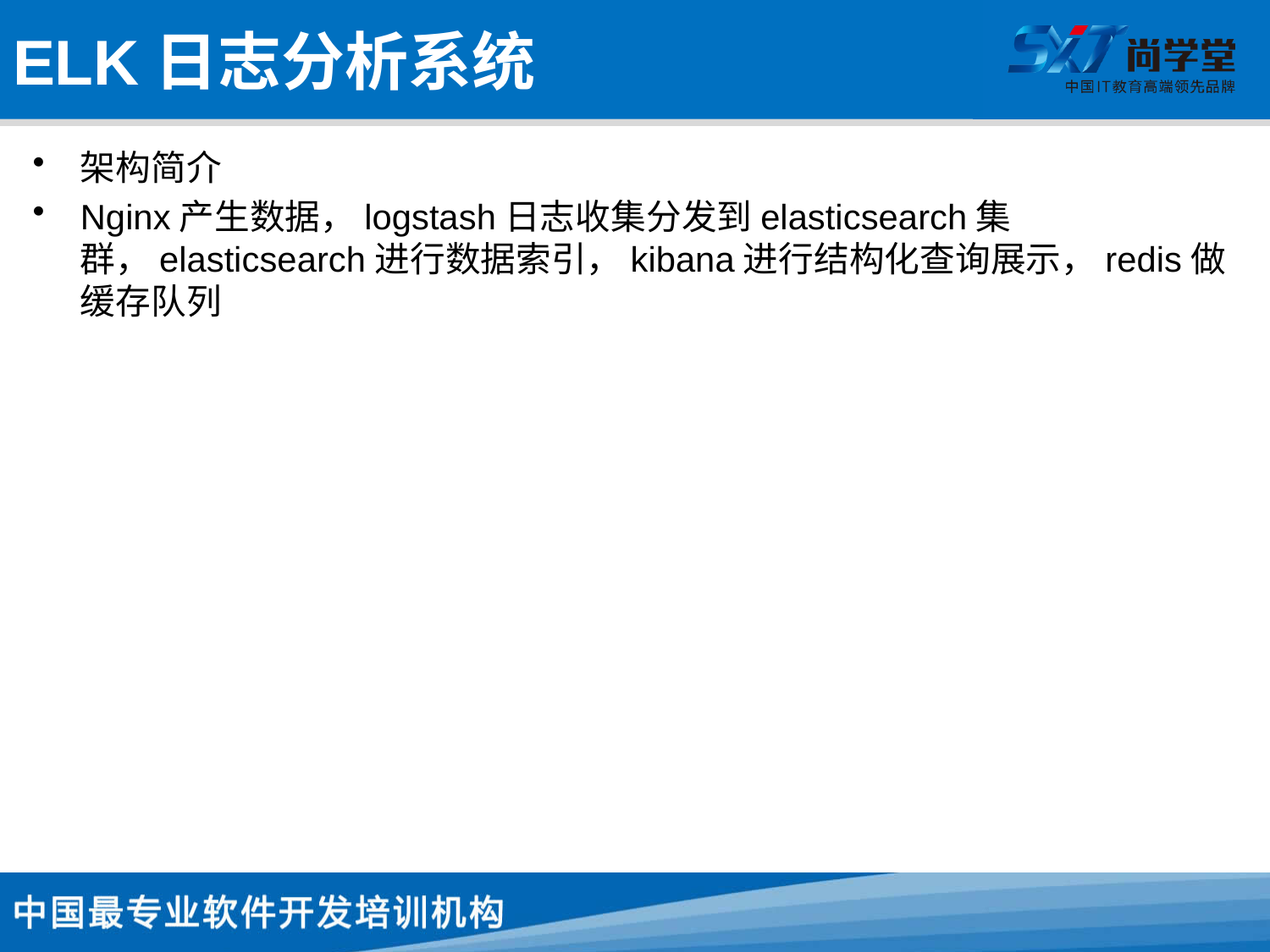

# ELK日志分析系统
架构简介
Nginx产生数据，logstash日志收集分发到elasticsearch集群，elasticsearch进行数据索引，kibana进行结构化查询展示，redis做缓存队列